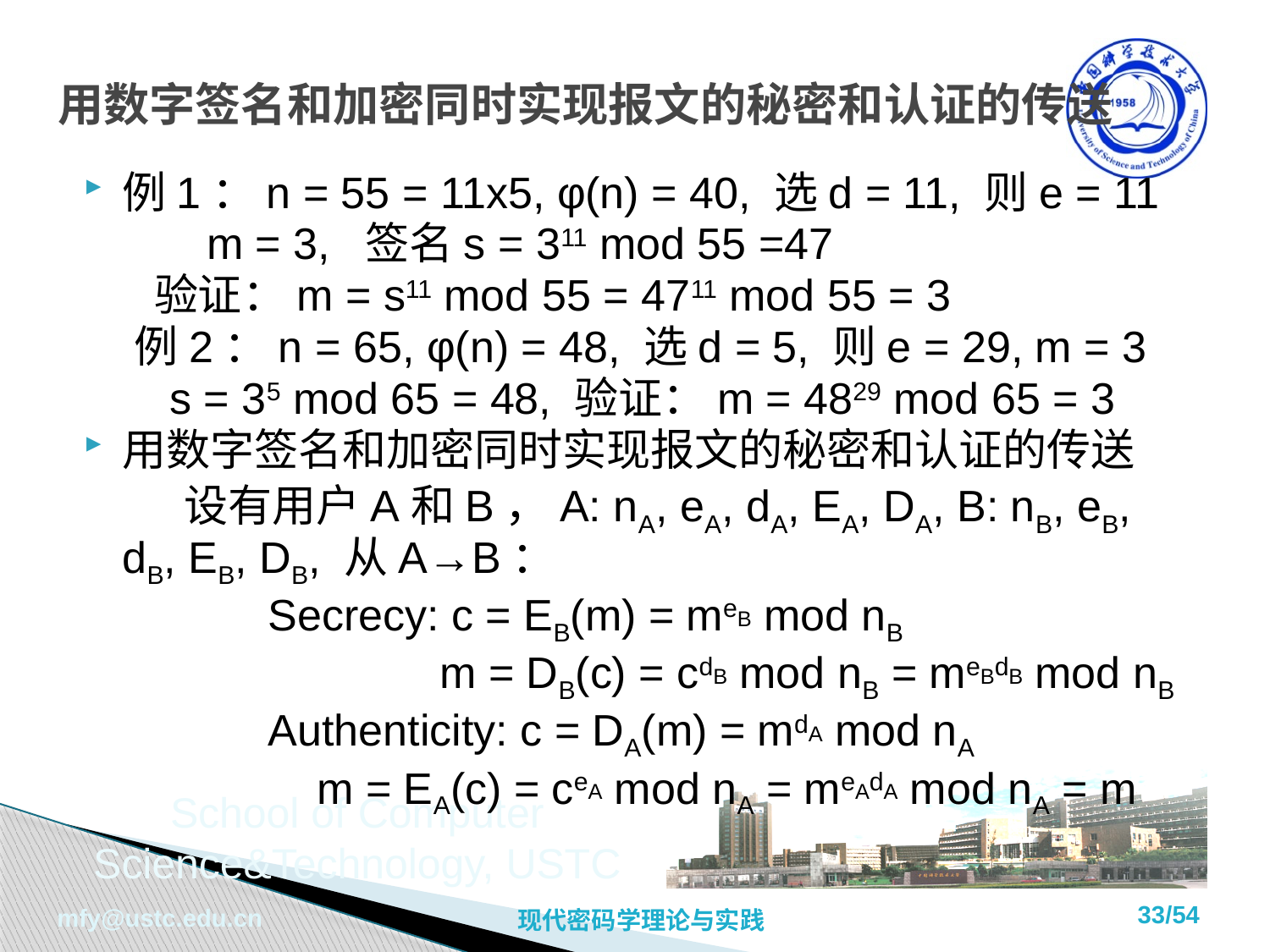

# 用数字签名和加密同时实现报文的秘密和认证的传送
例1：n = 55 = 11x5, φ(n) = 40, 选d = 11, 则e = 11
          m = 3,  签名s = 311 mod 55 =47
      验证：m = s11 mod 55 = 4711 mod 55 = 3
    例2：n = 65, φ(n) = 48, 选d = 5, 则e = 29, m = 3
       s = 35 mod 65 = 48, 验证：m = 4829 mod 65 = 3
用数字签名和加密同时实现报文的秘密和认证的传送
         设有用户A和B，A: nA, eA, dA, EA, DA, B: nB, eB, dB, EB, DB, 从A→B：
               Secrecy: c = EB(m) = meB mod nB
                             m = DB(c) = cdB mod nB = meBdB mod nB
               Authenticity: c = DA(m) = mdA mod nA
                   m = EA(c) = ceA mod nA = meAdA mod nA = m